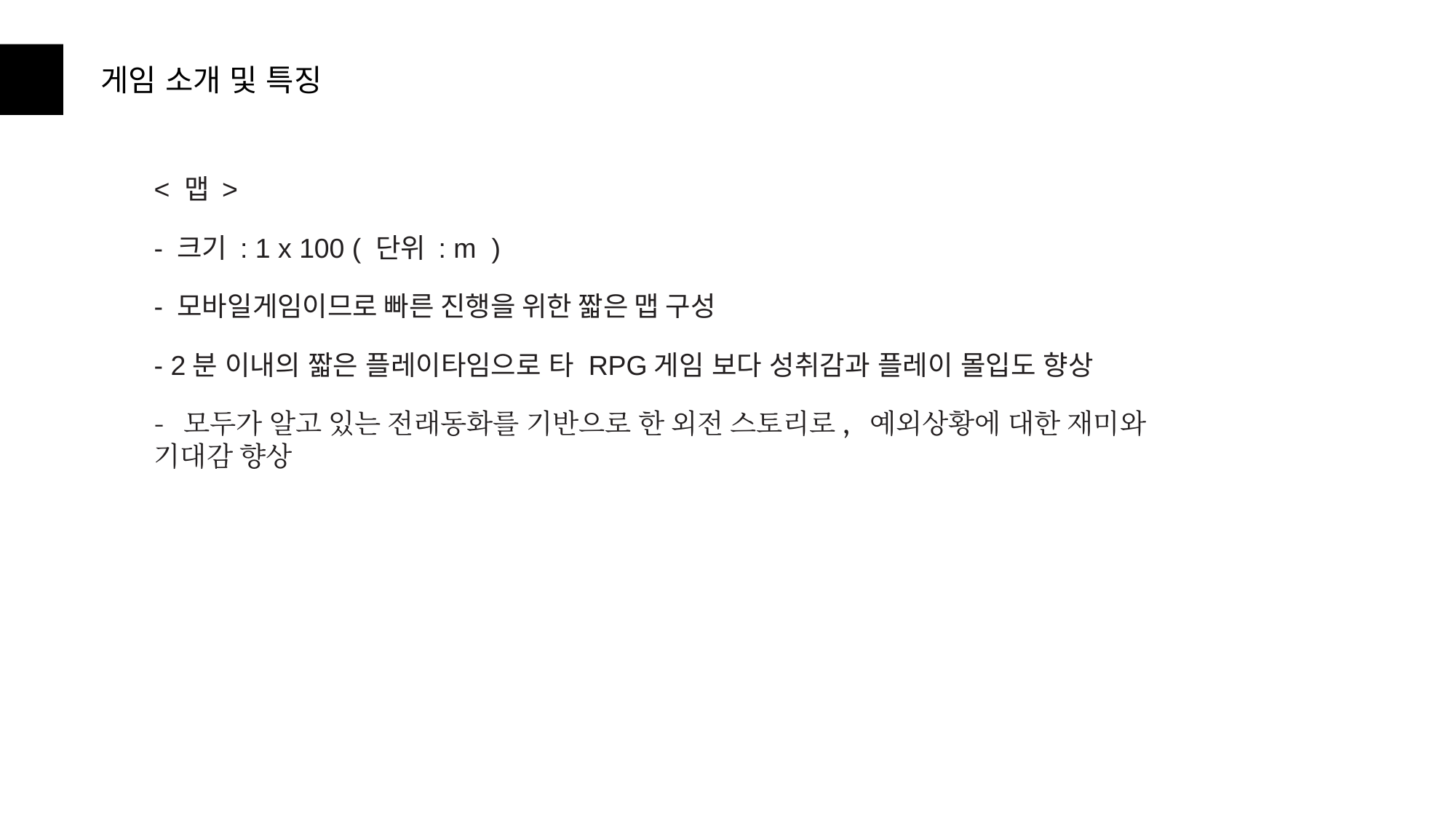

게임 소개 및 특징
< 맵 >
- 크기 : 1 x 100 ( 단위 : m  )
- 모바일게임이므로 빠른 진행을 위한 짧은 맵 구성
- 2분 이내의 짧은 플레이타임으로 타 RPG게임 보다 성취감과 플레이 몰입도 향상
-  모두가 알고 있는 전래동화를 기반으로 한 외전 스토리로,  예외상황에 대한 재미와 기대감 향상